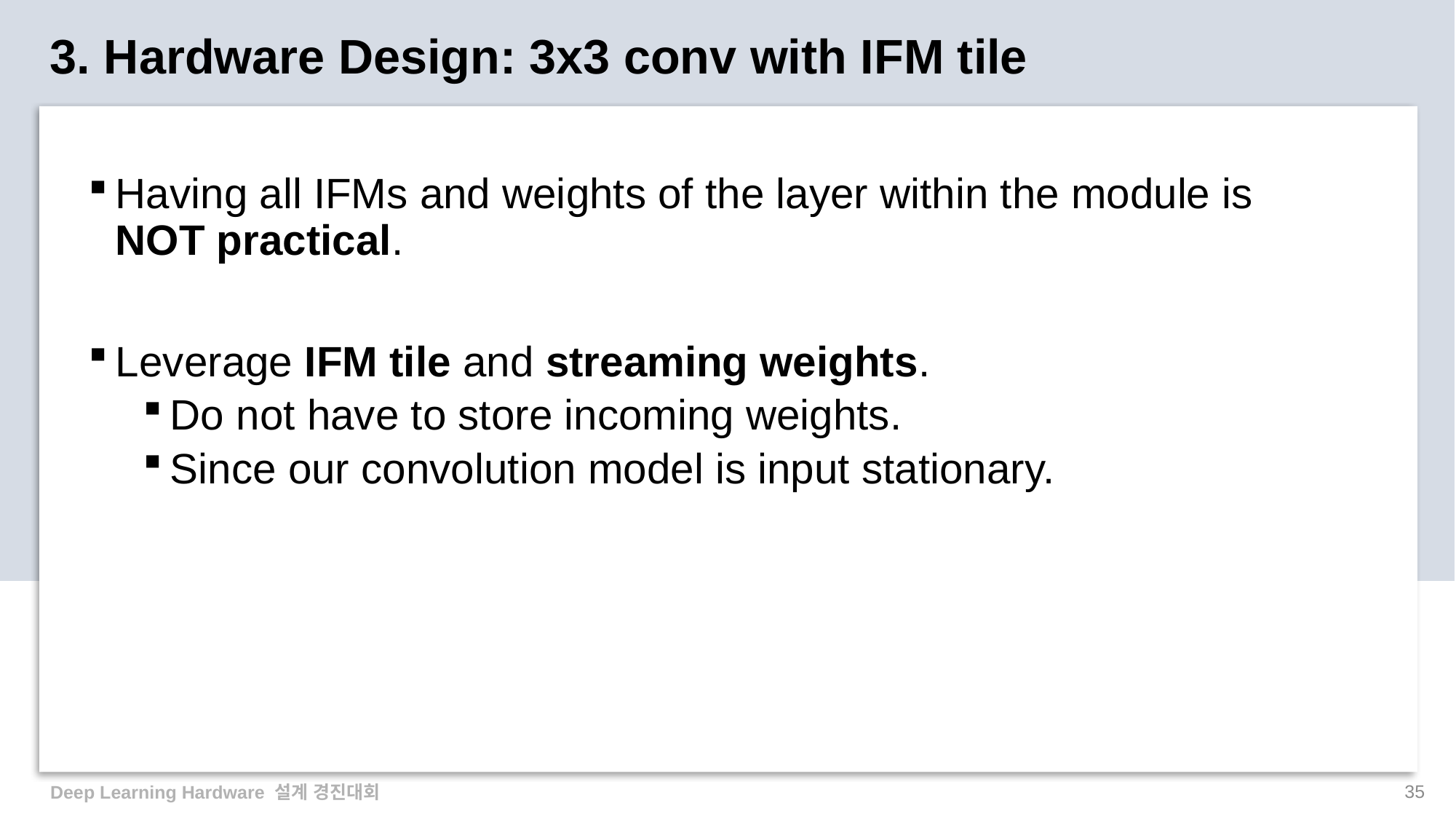

3. Hardware Design: 3x3 conv with IFM tile
Having all IFMs and weights of the layer within the module is NOT practical.

Leverage IFM tile and streaming weights.
Do not have to store incoming weights.
Since our convolution model is input stationary.

35
Deep Learning Hardware 설계 경진대회